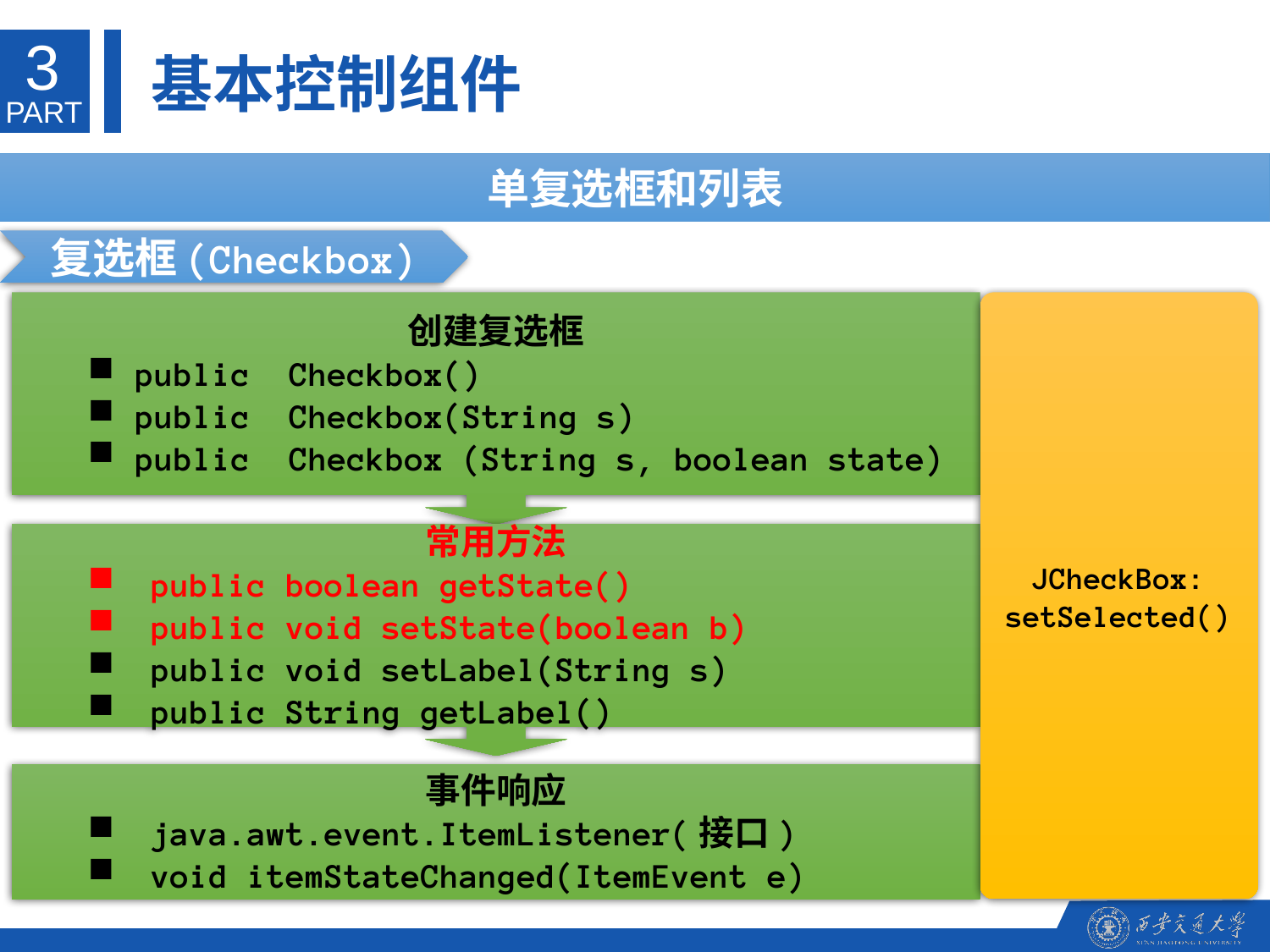

3
基本控制组件
PART
单复选框和列表
复选框(Checkbox)
创建复选框
public  Checkbox()
public  Checkbox(String s)
public  Checkbox (String s, boolean state)
JCheckBox:
setSelected()
常用方法
public boolean getState()
public void setState(boolean b)
public void setLabel(String s)
public String getLabel()
事件响应
java.awt.event.ItemListener(接口)
void itemStateChanged(ItemEvent e)